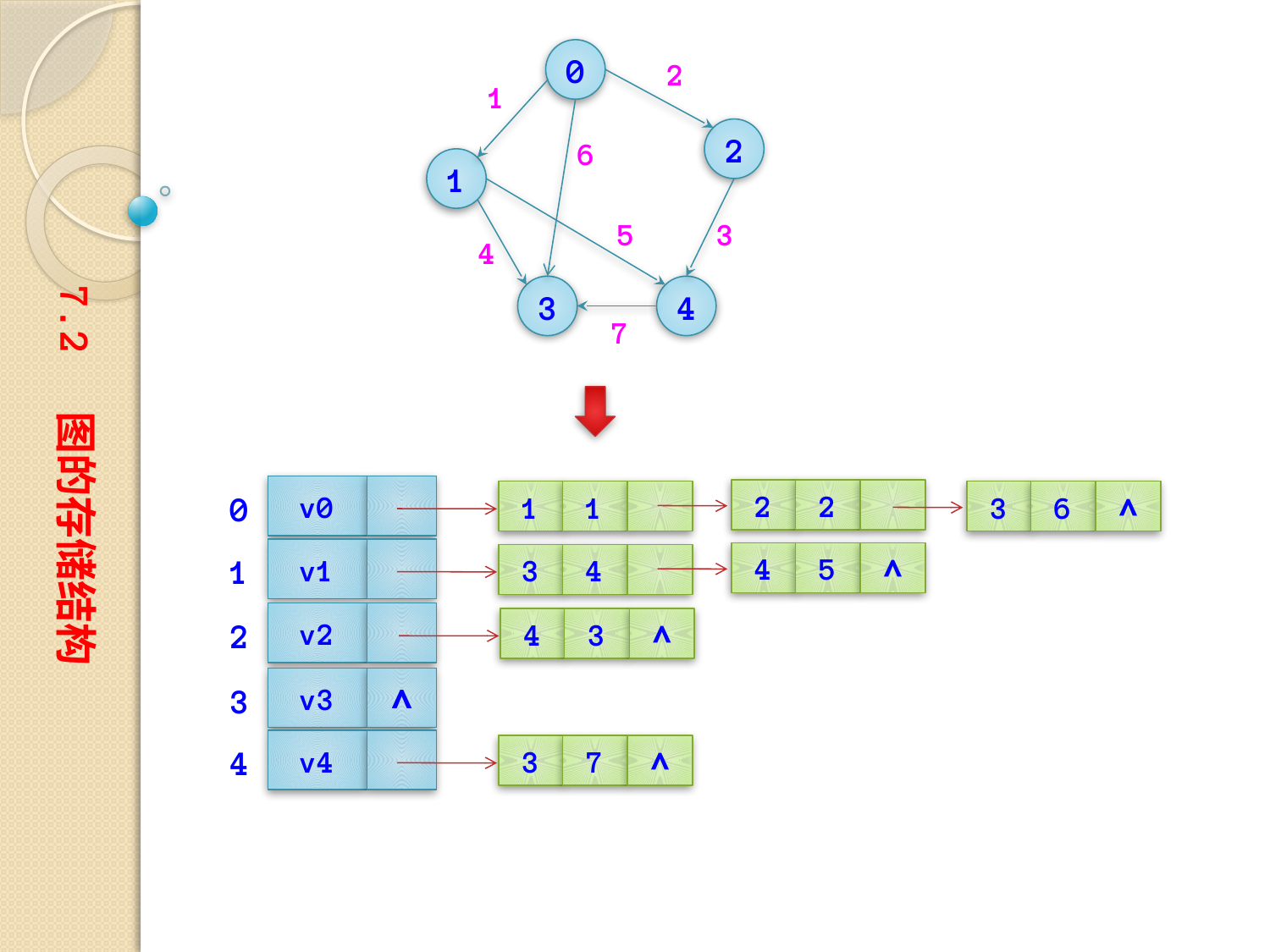

0
2
1
2
6
1
5
3
4
3
4
7
7.2  图的存储结构

v0

2
2

0
1
1

3
6
∧
v1

4
5
∧
1
3
4

v2

2
4
3
∧
v3
∧
3
v4

4
3
7
∧